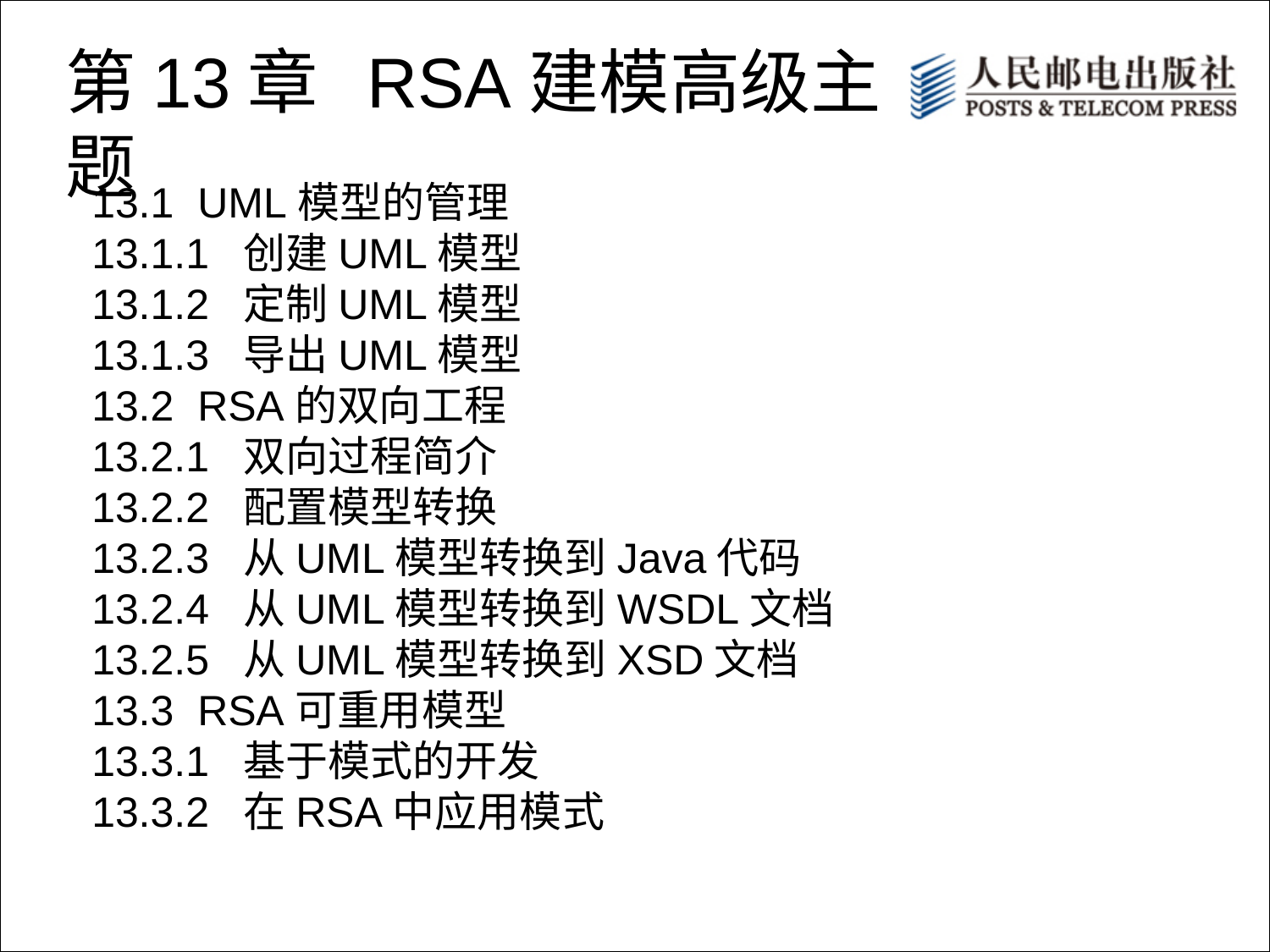

第13章  RSA建模高级主题
13.1  UML模型的管理
13.1.1  创建UML模型
13.1.2  定制UML模型
13.1.3  导出UML模型
13.2  RSA的双向工程
13.2.1  双向过程简介
13.2.2  配置模型转换
13.2.3  从UML模型转换到Java代码
13.2.4  从UML模型转换到WSDL文档
13.2.5  从UML模型转换到XSD文档
13.3  RSA可重用模型
13.3.1  基于模式的开发
13.3.2  在RSA中应用模式